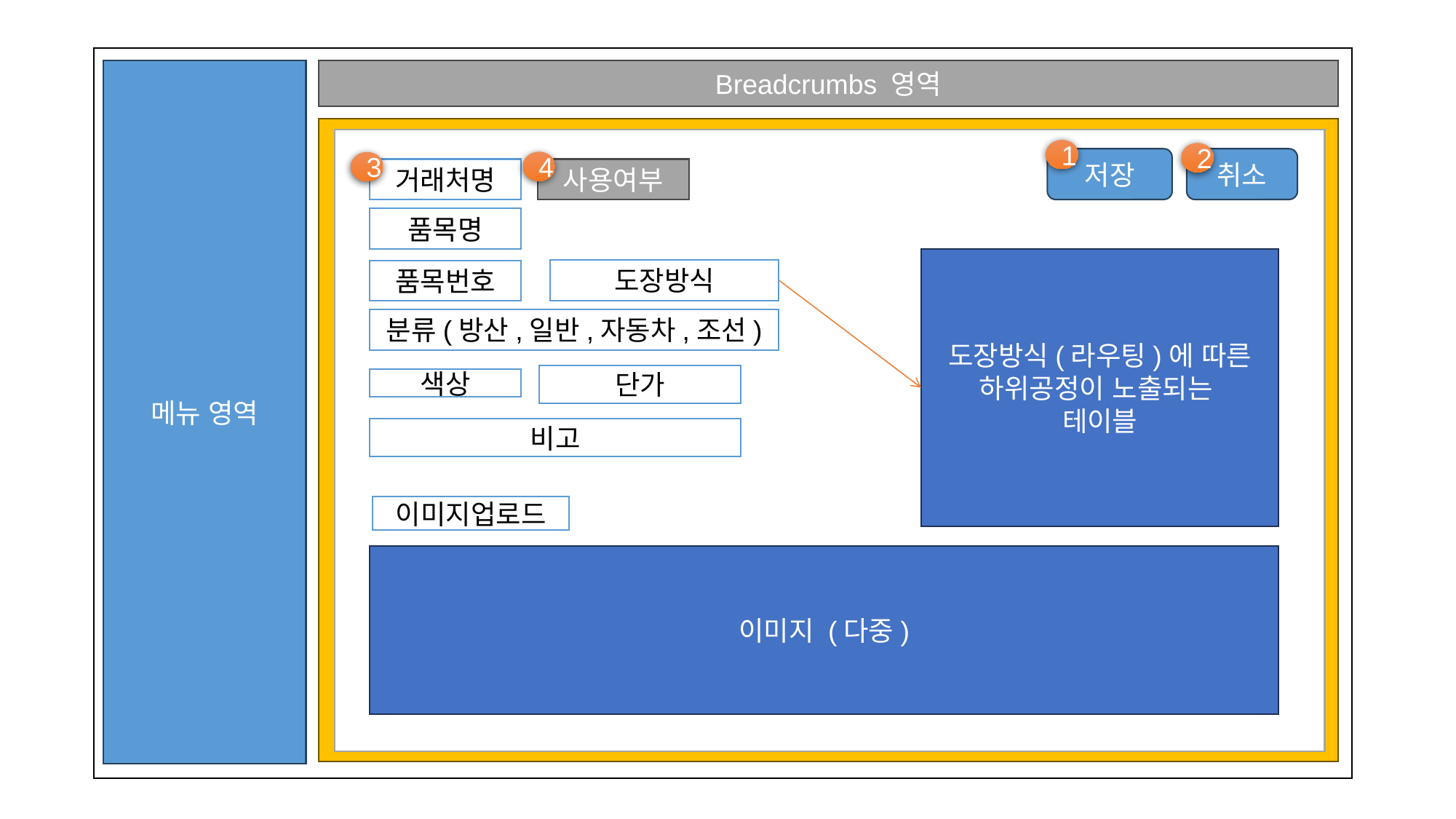

메뉴 영역
Breadcrumbs 영역
Content영역

1
2
저장
취소
4
3
거래처명
사용여부
품목명
도장방식(라우팅)에 따른 하위공정이 노출되는
테이블
도장방식
품목번호
분류(방산,일반,자동차,조선)
단가
색상
비고
이미지업로드
이미지 (다중)